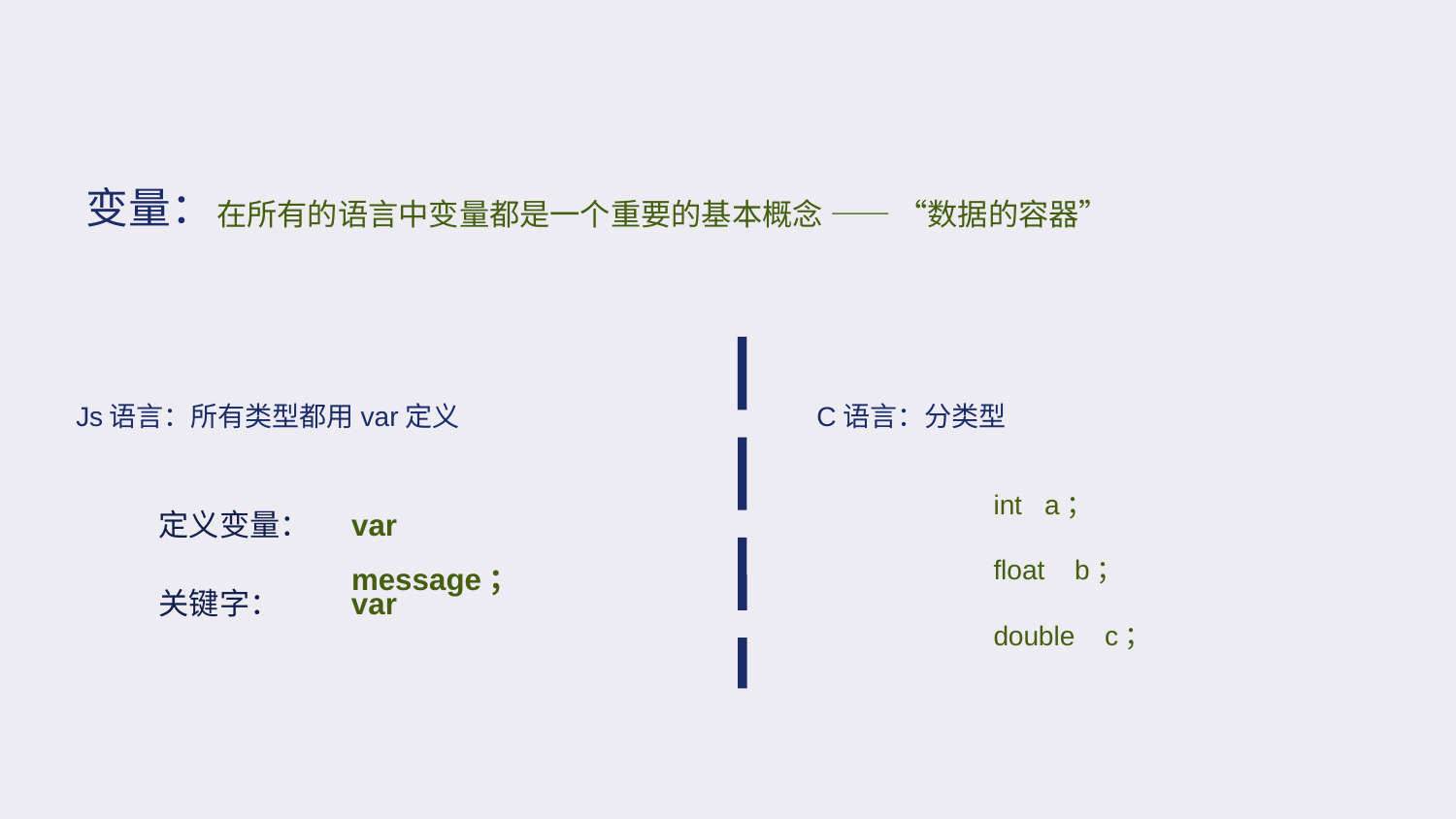

在所有的语言中变量都是一个重要的基本概念 —— “数据的容器”
变量：
Js语言：所有类型都用var定义
C语言：分类型
定义变量：
int   a；

float    b；

double    c；
var   message；
关键字：
var